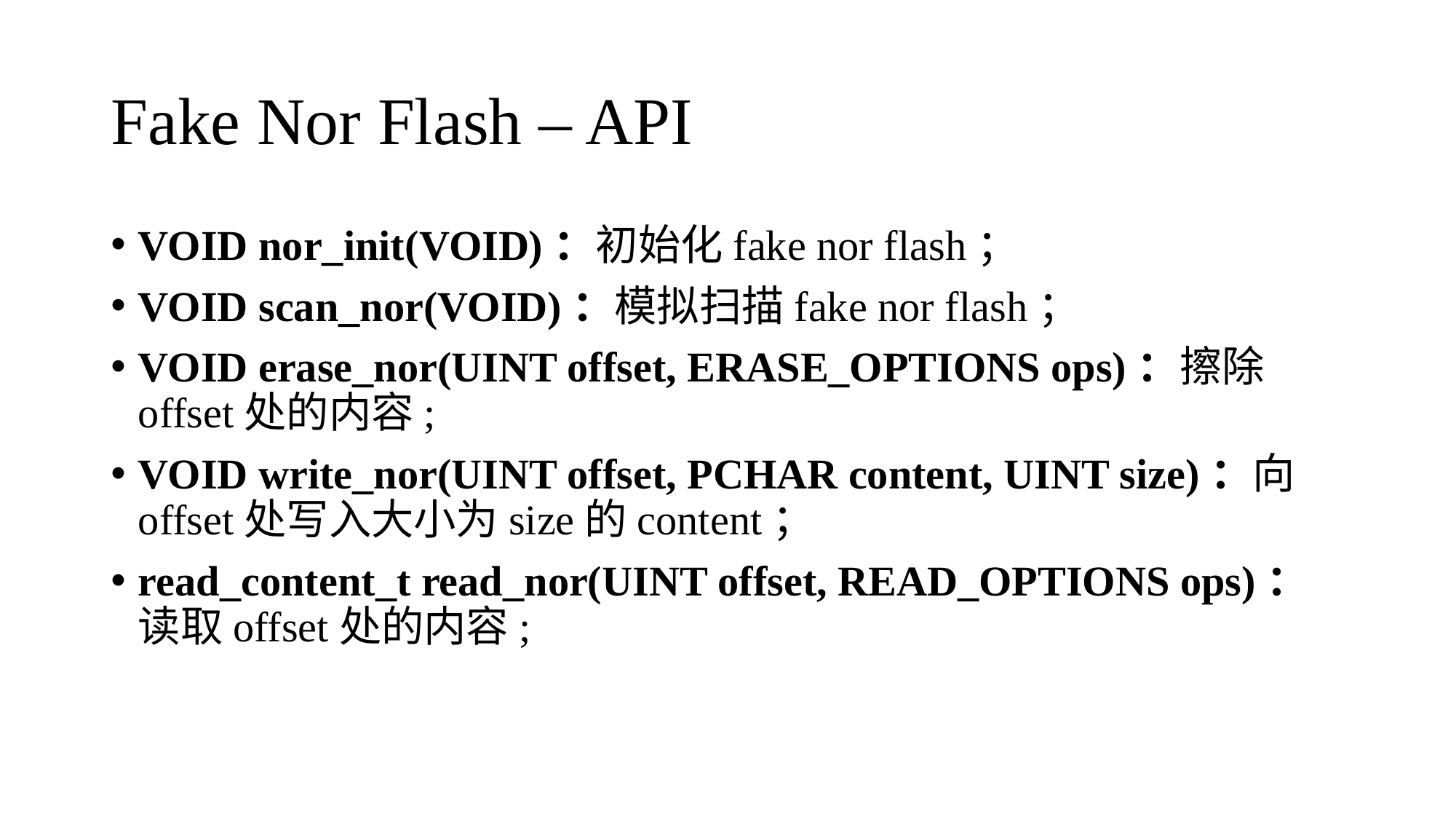

# Fake Nor Flash – API
VOID nor_init(VOID)：初始化fake nor flash；
VOID scan_nor(VOID)：模拟扫描fake nor flash；
VOID erase_nor(UINT offset, ERASE_OPTIONS ops)：擦除offset处的内容;
VOID write_nor(UINT offset, PCHAR content, UINT size)：向offset处写入大小为size的content；
read_content_t read_nor(UINT offset, READ_OPTIONS ops)：读取offset处的内容;